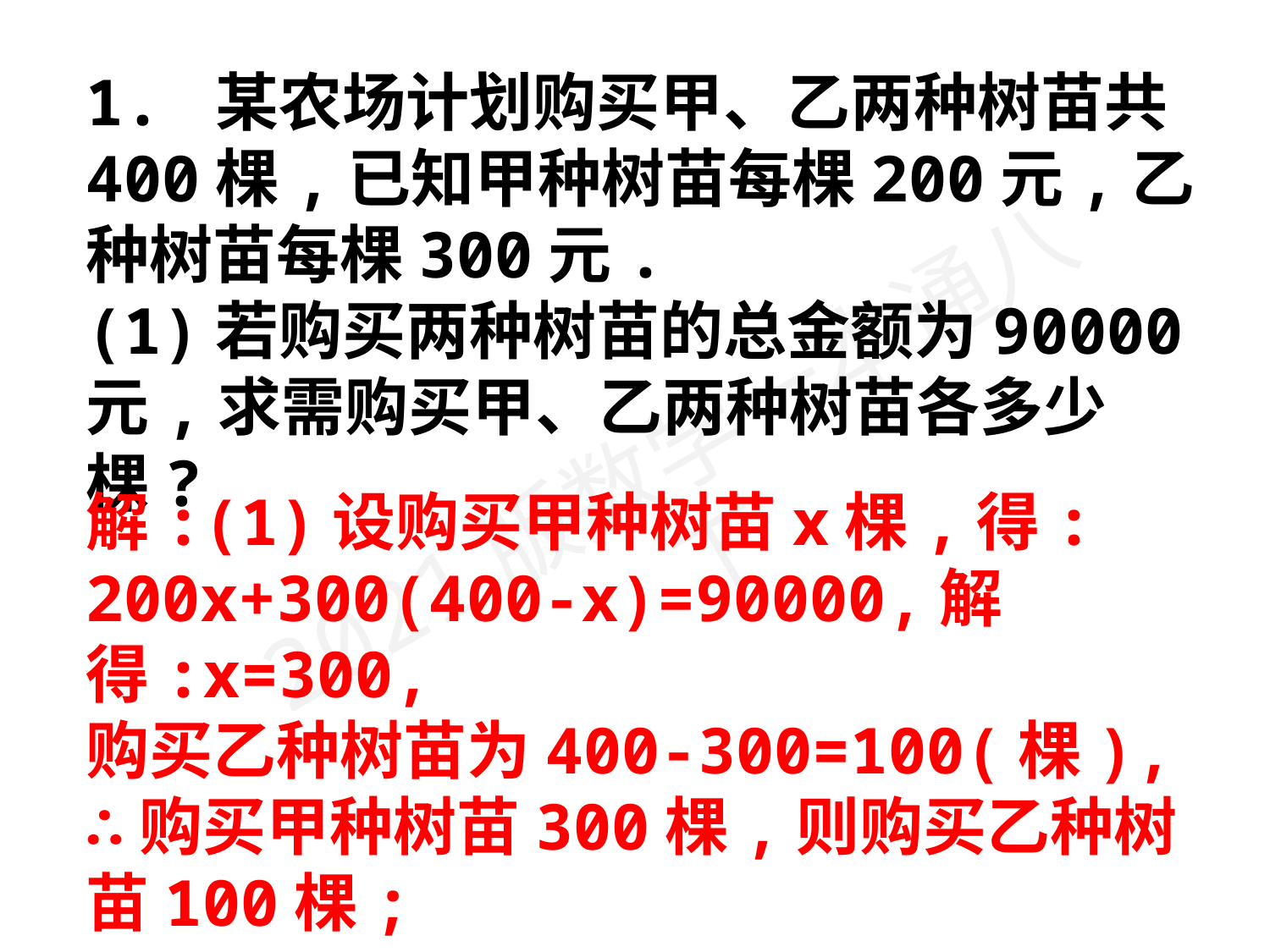

1. 某农场计划购买甲、乙两种树苗共400棵,已知甲种树苗每棵200元,乙种树苗每棵300元.
(1)若购买两种树苗的总金额为90000元,求需购买甲、乙两种树苗各多少棵?
解:(1)设购买甲种树苗x棵,得:
200x+300(400-x)=90000,解得:x=300,
购买乙种树苗为400-300=100(棵),
∴购买甲种树苗300棵,则购买乙种树苗100棵;